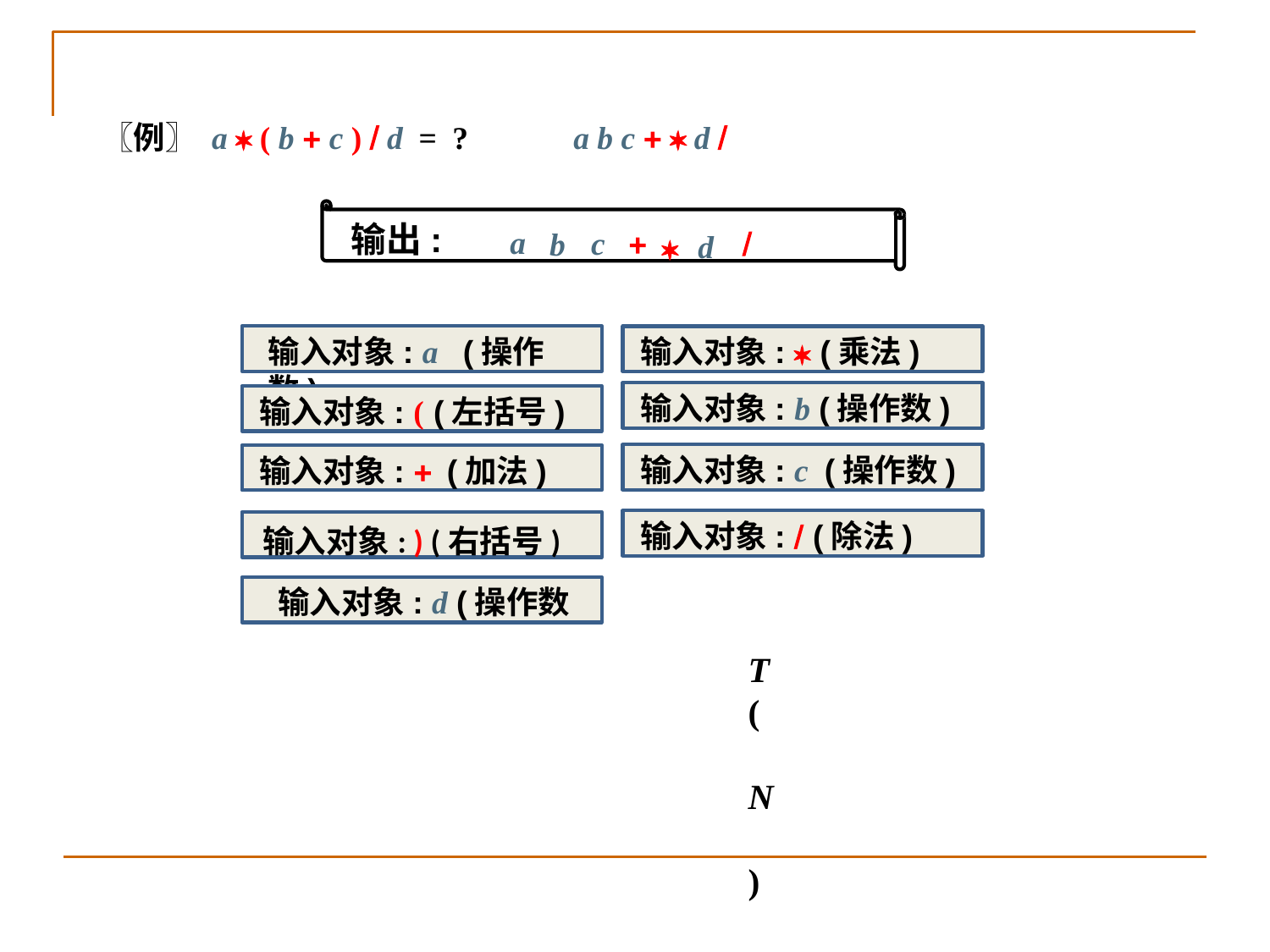

a b c + ∗ d /
〖例〗 a ∗ ( b + c ) / d = ?

输出:
+
c
 /
d
a
∗
 b
输入对象: a	(操作数)
输入对象: ∗ (乘法)

输入对象: b (操作数)

输入对象: ( (左括号)

输入对象: c	(操作数)

输入对象: +	(加法)

输入对象: / (除法)

输入对象: ) (右括号)

T( N ) = O ( N )
输入对象: d (操作数